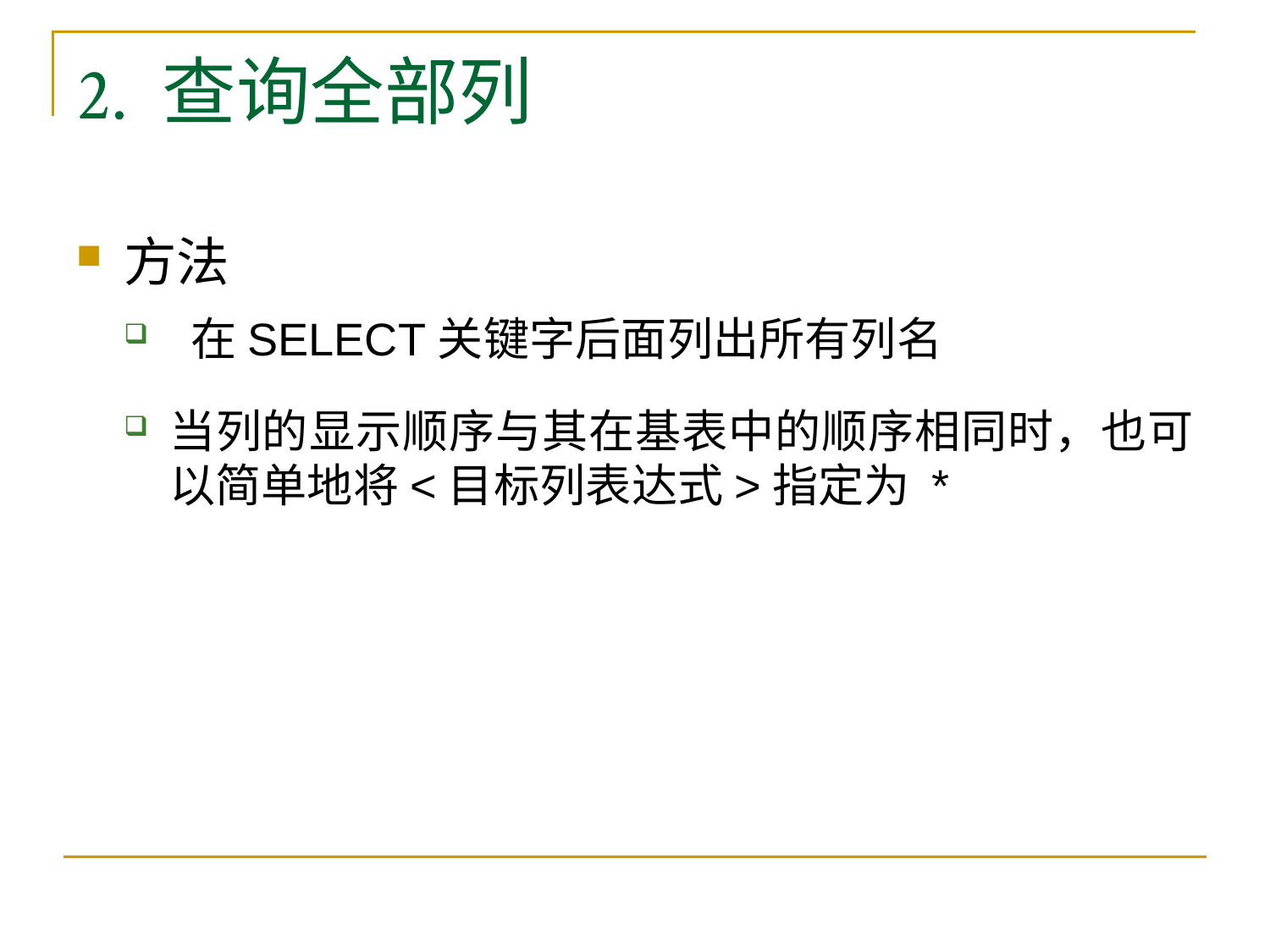

# 2. 查询全部列
方法
 在SELECT关键字后面列出所有列名
当列的显示顺序与其在基表中的顺序相同时，也可以简单地将<目标列表达式>指定为 *